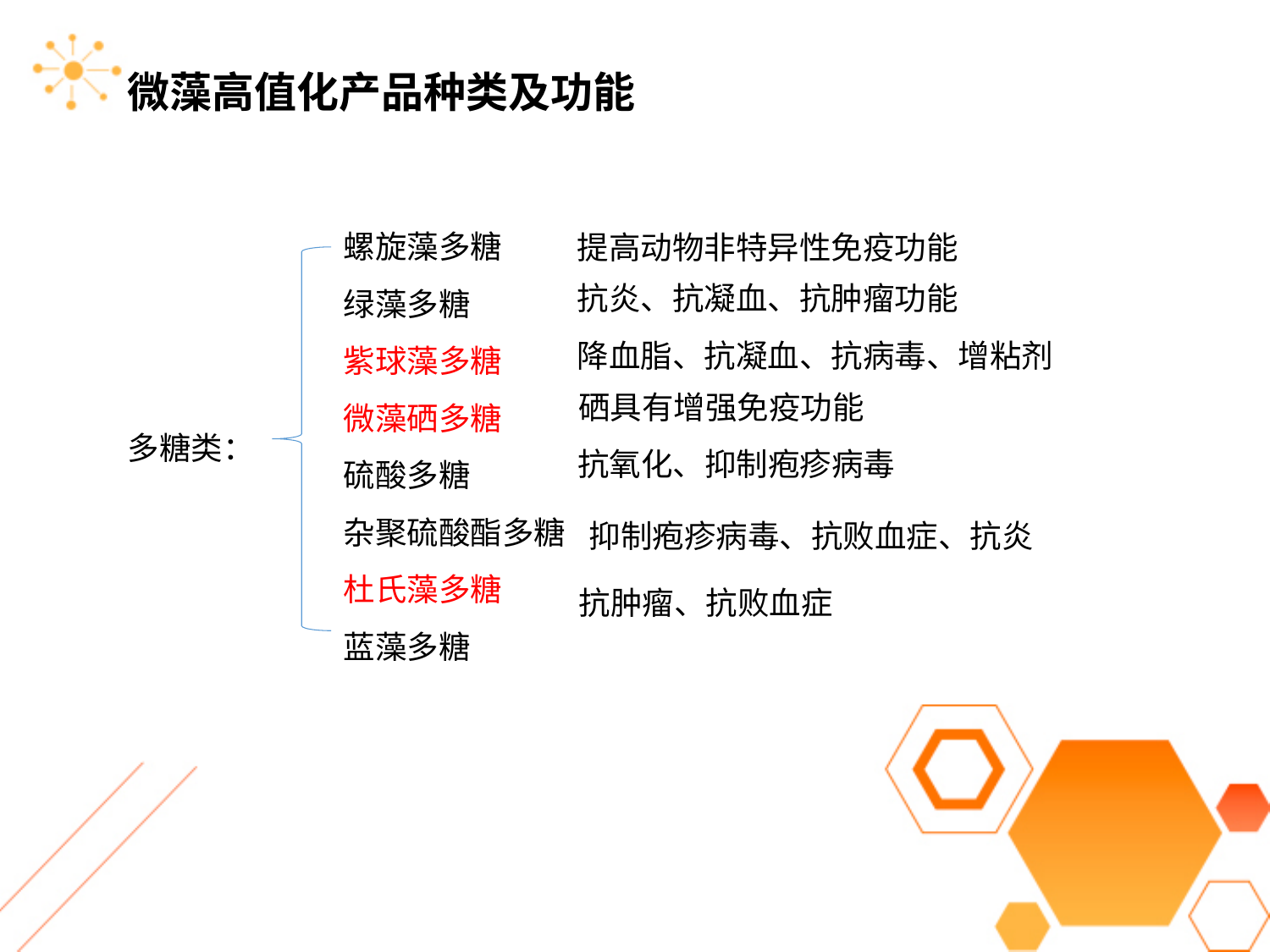

微藻高值化产品种类及功能

螺旋藻多糖
绿藻多糖
紫球藻多糖
微藻硒多糖
硫酸多糖
杂聚硫酸酯多糖
杜氏藻多糖
蓝藻多糖
提高动物非特异性免疫功能

抗炎、抗凝血、抗肿瘤功能
降血脂、抗凝血、抗病毒、增粘剂
硒具有增强免疫功能
多糖类：
抗氧化、抑制疱疹病毒
抑制疱疹病毒、抗败血症、抗炎
抗肿瘤、抗败血症